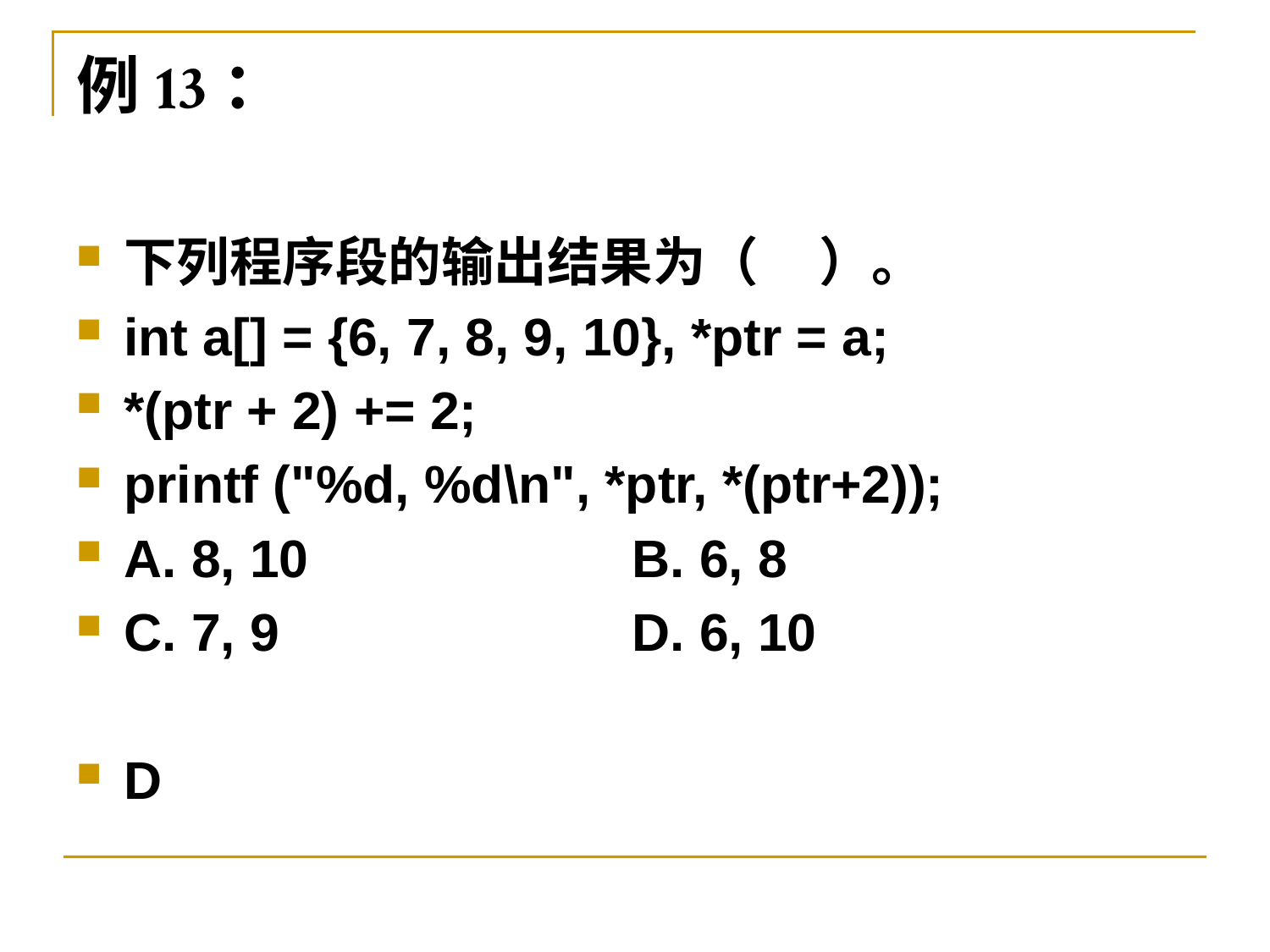

# 例13：
下列程序段的输出结果为（     ）。
int a[] = {6, 7, 8, 9, 10}, *ptr = a;
*(ptr + 2) += 2;
printf ("%d, %d\n", *ptr, *(ptr+2));
A. 8, 10 			B. 6, 8
C. 7, 9 			D. 6, 10

D